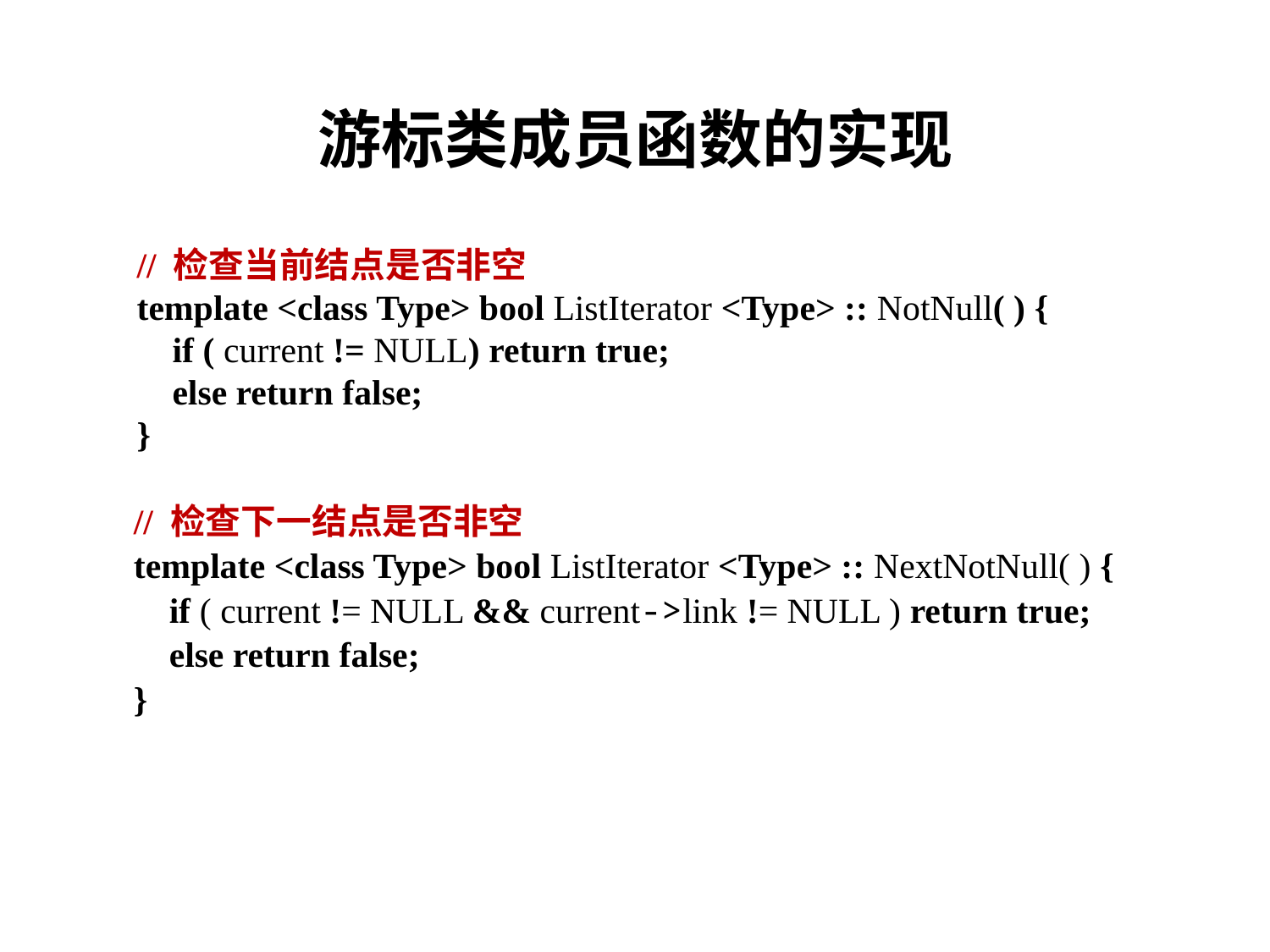

# 游标类成员函数的实现
// 检查当前结点是否非空
template <class Type> bool ListIterator <Type> :: NotNull( ) {
    if ( current != NULL) return true;
    else return false;
}
// 检查下一结点是否非空
template <class Type> bool ListIterator <Type> :: NextNotNull( ) {
    if ( current != NULL && current->link != NULL ) return true;
    else return false;
}